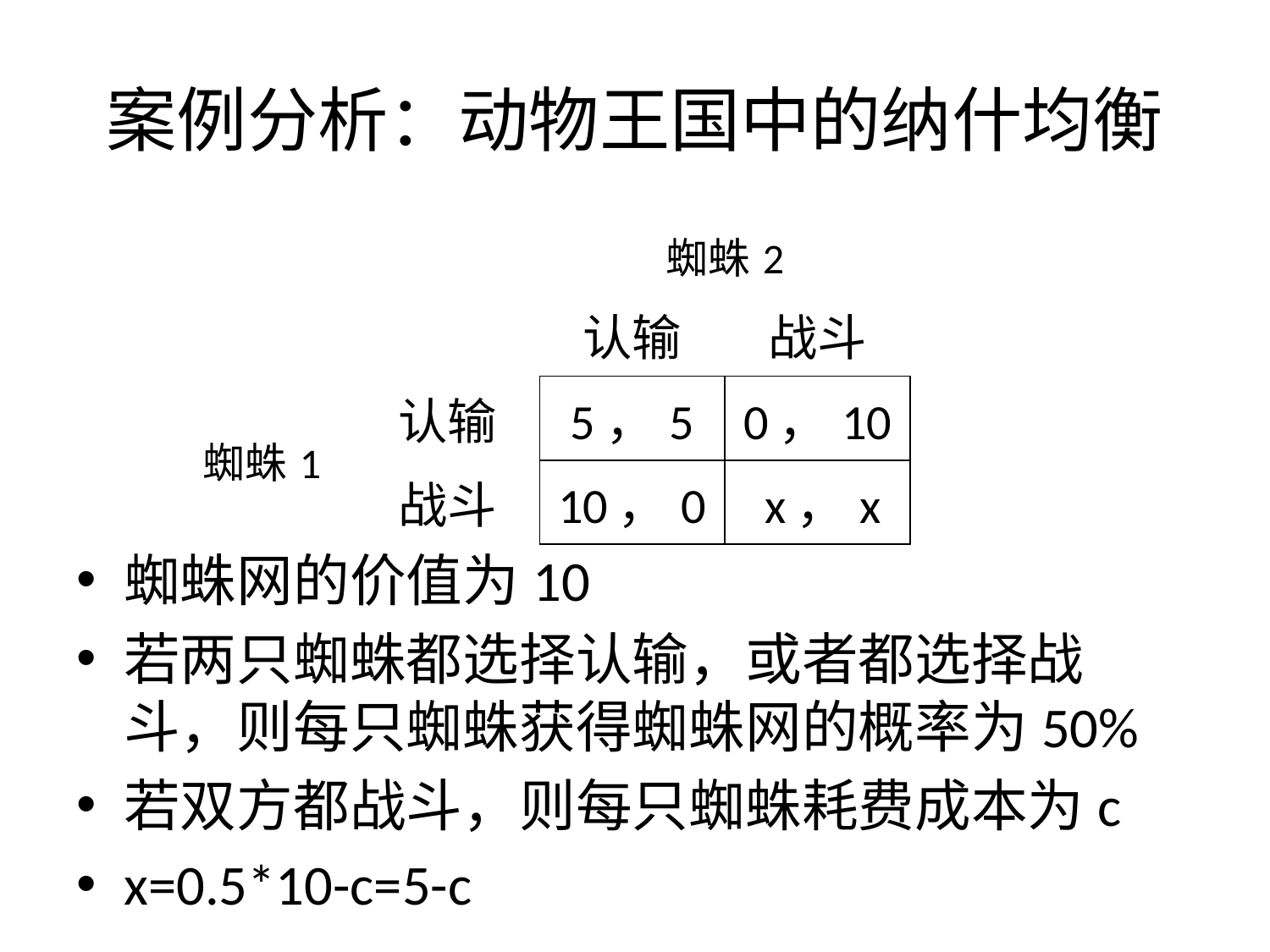

案例分析：动物王国中的纳什均衡
|  |  | 蜘蛛2 |  |
| --- | --- | --- | --- |
|  |  | 认输 | 战斗 |
| 蜘蛛1 | 认输 | 5，5 | 0，10 |
|  | 战斗 | 10，0 | x，x |

蜘蛛网的价值为10
若两只蜘蛛都选择认输，或者都选择战斗，则每只蜘蛛获得蜘蛛网的概率为50%
若双方都战斗，则每只蜘蛛耗费成本为c
x=0.5*10-c=5-c